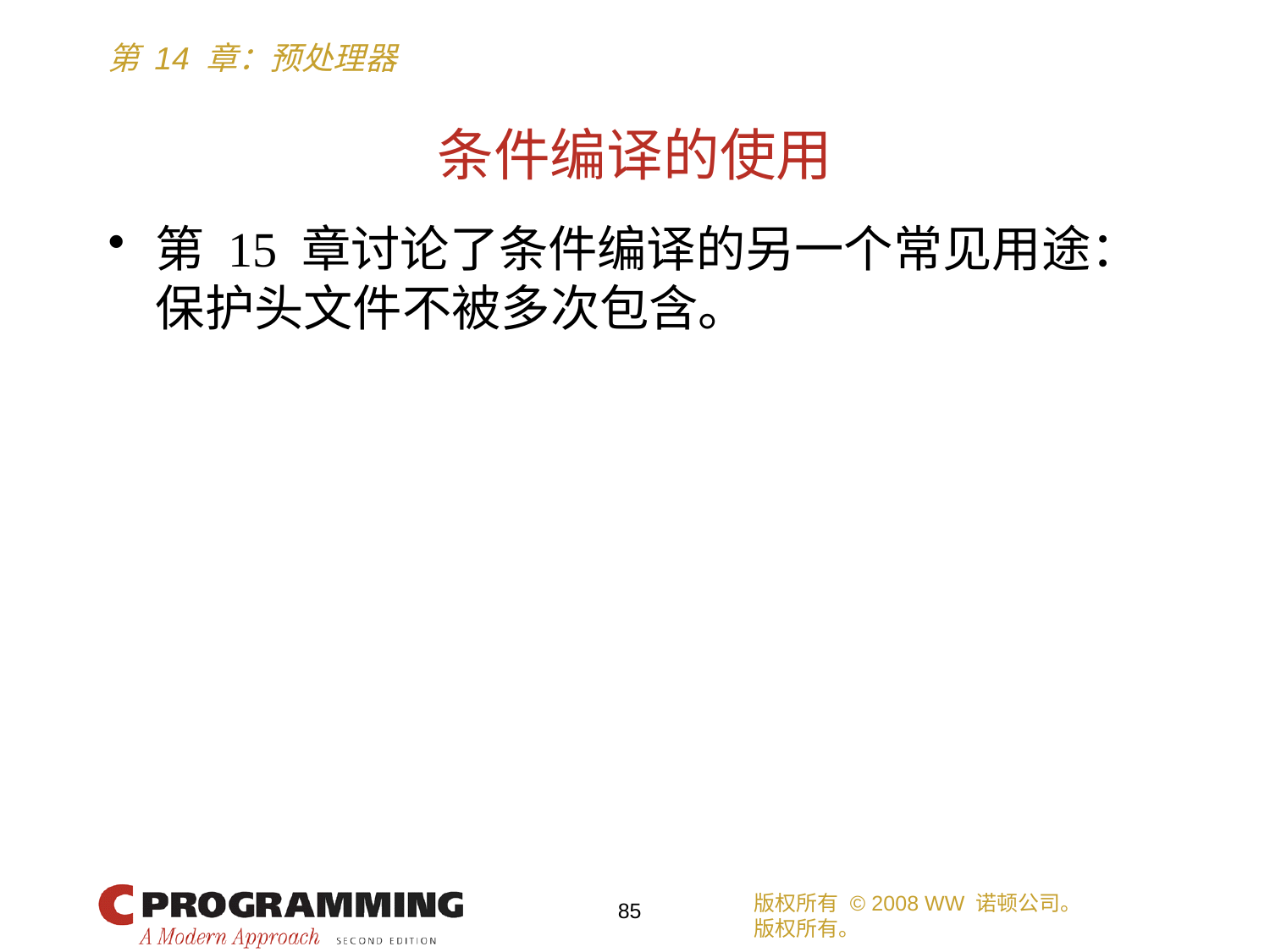

# 条件编译的使用
第 15 章讨论了条件编译的另一个常见用途：保护头文件不被多次包含。
版权所有 © 2008 WW 诺顿公司。
版权所有。
85